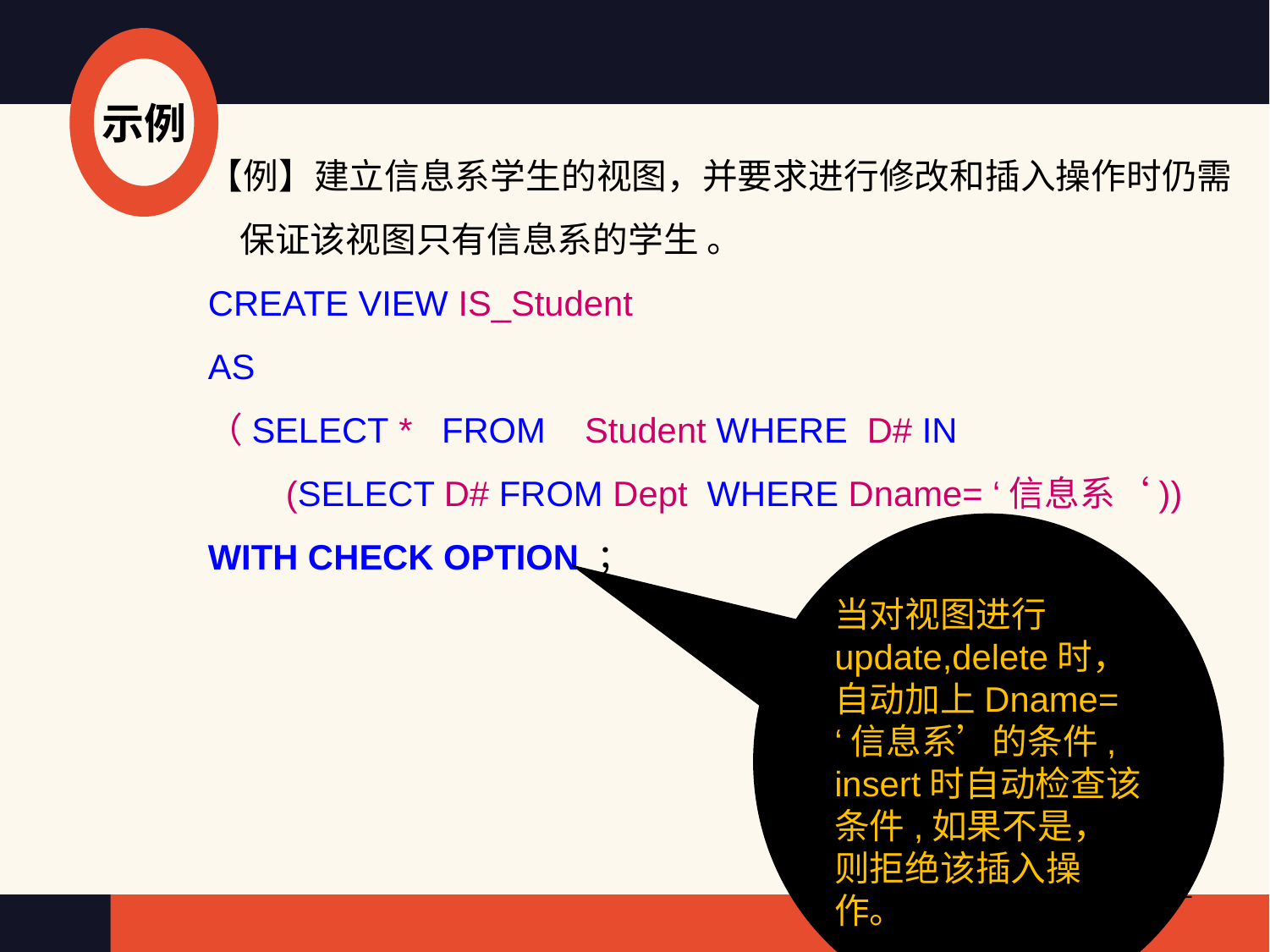

示例
【例】建立信息系学生的视图，并要求进行修改和插入操作时仍需保证该视图只有信息系的学生 。
CREATE VIEW IS_Student
AS
（SELECT *   FROM    Student WHERE  D# IN
        (SELECT D# FROM Dept  WHERE Dname= ‘信息系‘))
WITH CHECK OPTION ；

当对视图进行update,delete时，自动加上Dname= ‘信息系’的条件, insert时自动检查该条件,如果不是，则拒绝该插入操作。
32